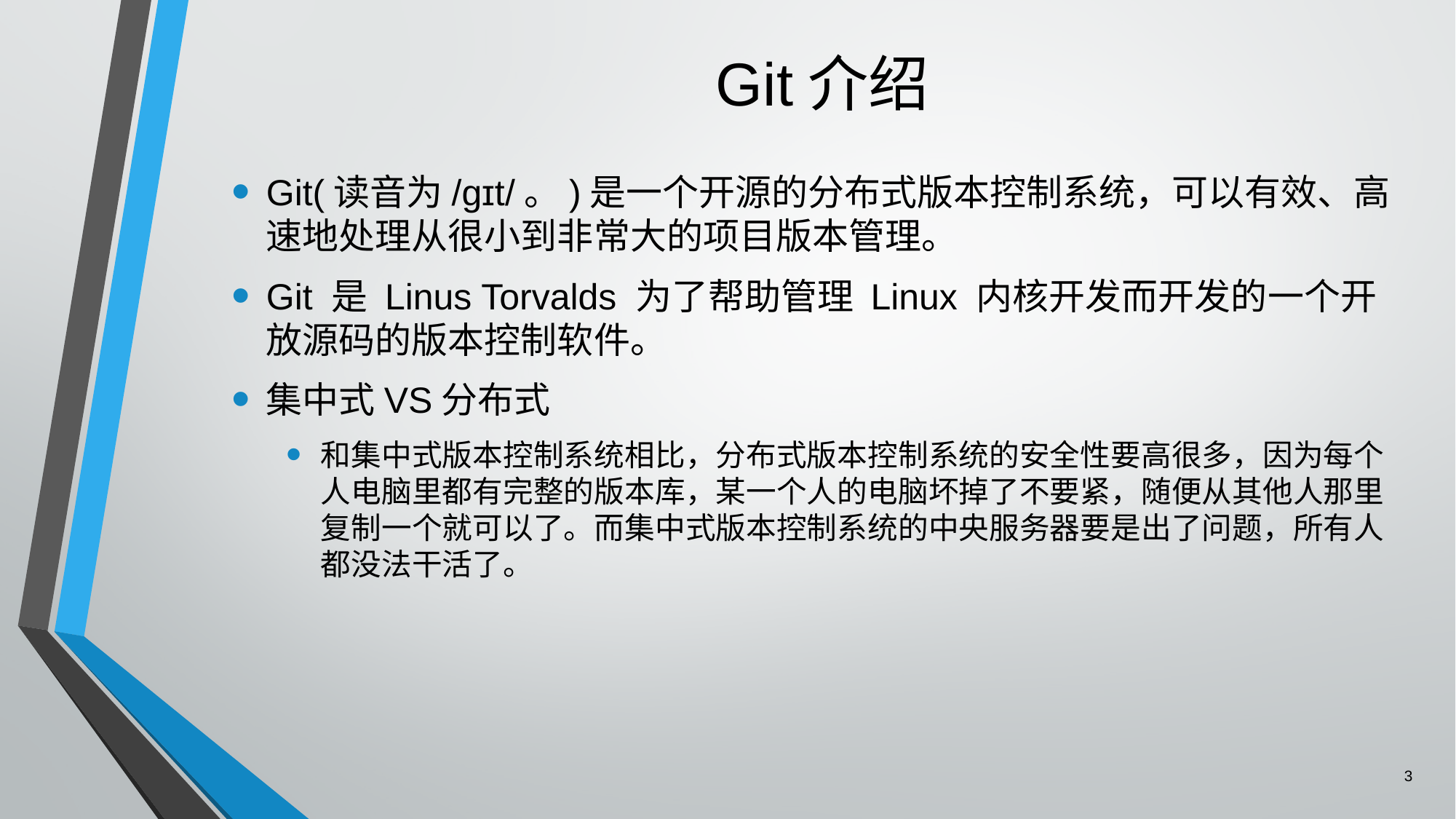

# Git介绍
Git(读音为/gɪt/。)是一个开源的分布式版本控制系统，可以有效、高速地处理从很小到非常大的项目版本管理。
Git 是 Linus Torvalds 为了帮助管理 Linux 内核开发而开发的一个开放源码的版本控制软件。
集中式VS分布式
和集中式版本控制系统相比，分布式版本控制系统的安全性要高很多，因为每个人电脑里都有完整的版本库，某一个人的电脑坏掉了不要紧，随便从其他人那里复制一个就可以了。而集中式版本控制系统的中央服务器要是出了问题，所有人都没法干活了。
3